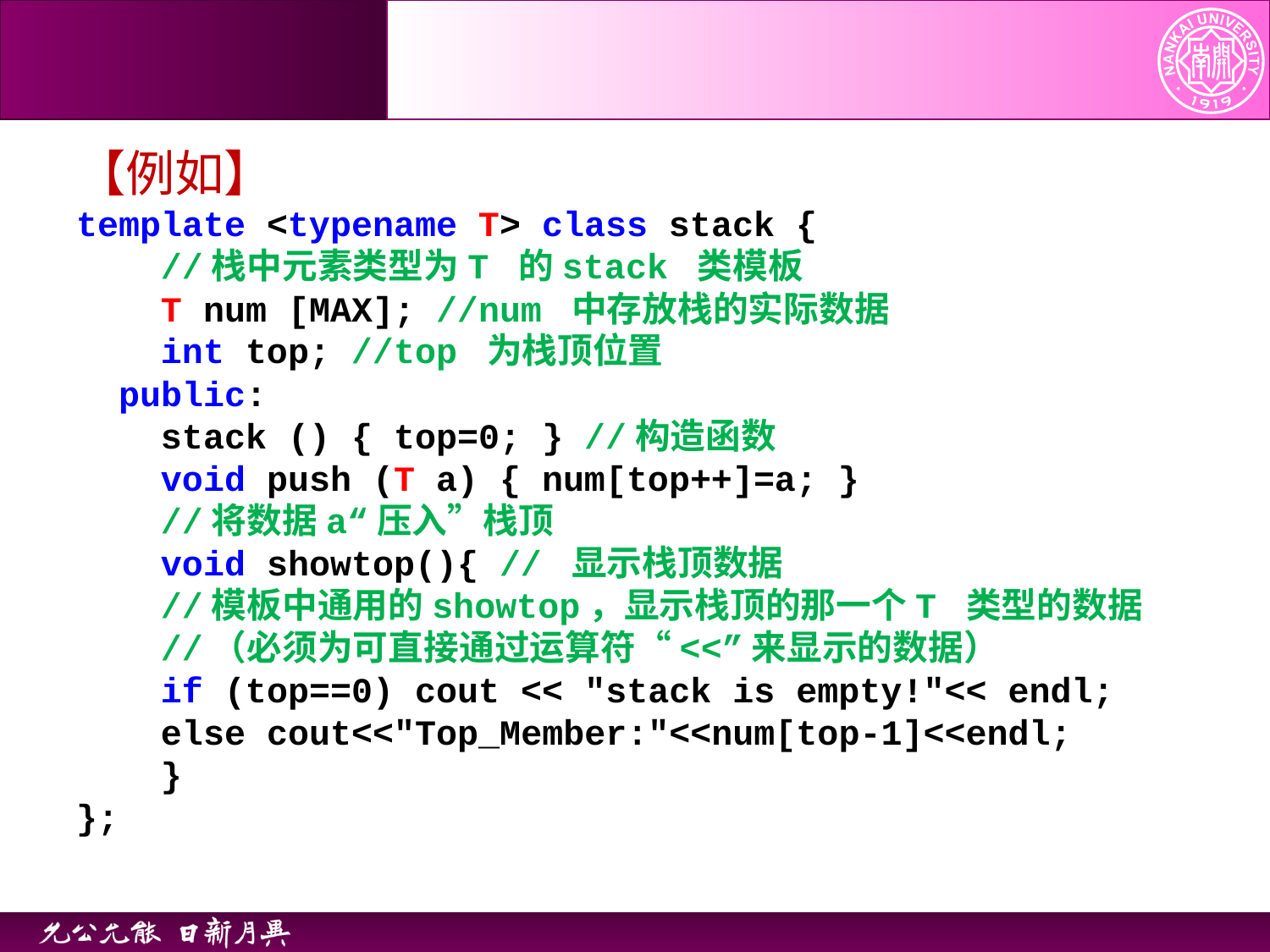

【例如】
template <typename T> class stack {
	//栈中元素类型为T 的stack 类模板
	T num [MAX]; //num 中存放栈的实际数据
	int top; //top 为栈顶位置
  public:
	stack () { top=0; } //构造函数
	void push (T a) { num[top++]=a; }
	//将数据a“压入”栈顶
	void showtop(){ // 显示栈顶数据
	//模板中通用的showtop，显示栈顶的那一个T 类型的数据
	//（必须为可直接通过运算符“<<”来显示的数据）
	if (top==0) cout << "stack is empty!"<< endl;
	else cout<<"Top_Member:"<<num[top-1]<<endl;
	}
};